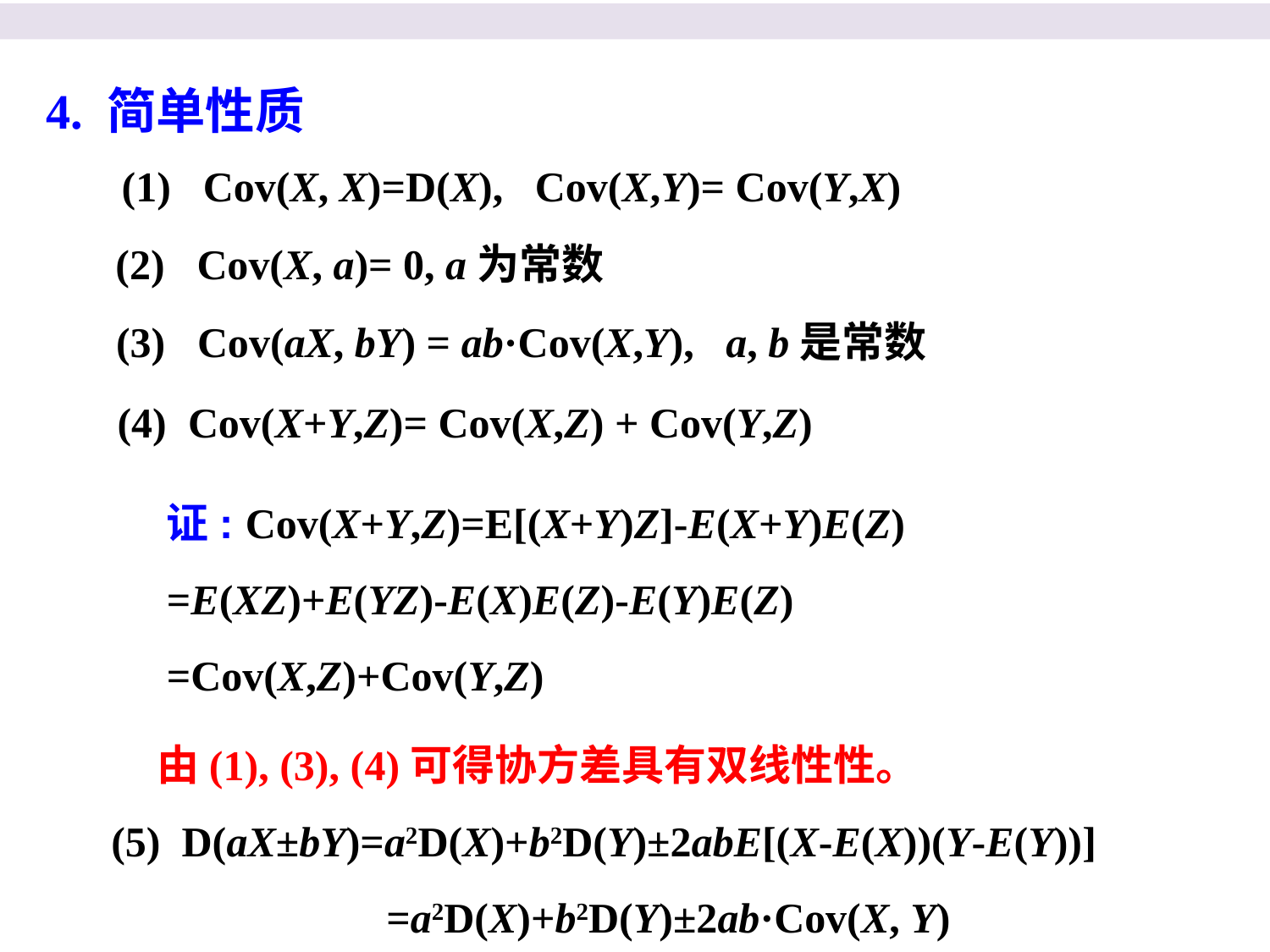

4. 简单性质
(1)   Cov(X, X)=D(X),   Cov(X,Y)= Cov(Y,X)
(2)   Cov(X, a)= 0, a为常数
(3)   Cov(aX, bY) = ab·Cov(X,Y),   a, b是常数
(4)  Cov(X+Y,Z)= Cov(X,Z) + Cov(Y,Z)
证: Cov(X+Y,Z)=E[(X+Y)Z]-E(X+Y)E(Z)

=E(XZ)+E(YZ)-E(X)E(Z)-E(Y)E(Z)

=Cov(X,Z)+Cov(Y,Z)
由(1), (3), (4)可得协方差具有双线性性。
(5)  D(aX±bY)=a2D(X)+b2D(Y)±2abE[(X-E(X))(Y-E(Y))]

                          =a2D(X)+b2D(Y)±2ab·Cov(X, Y)